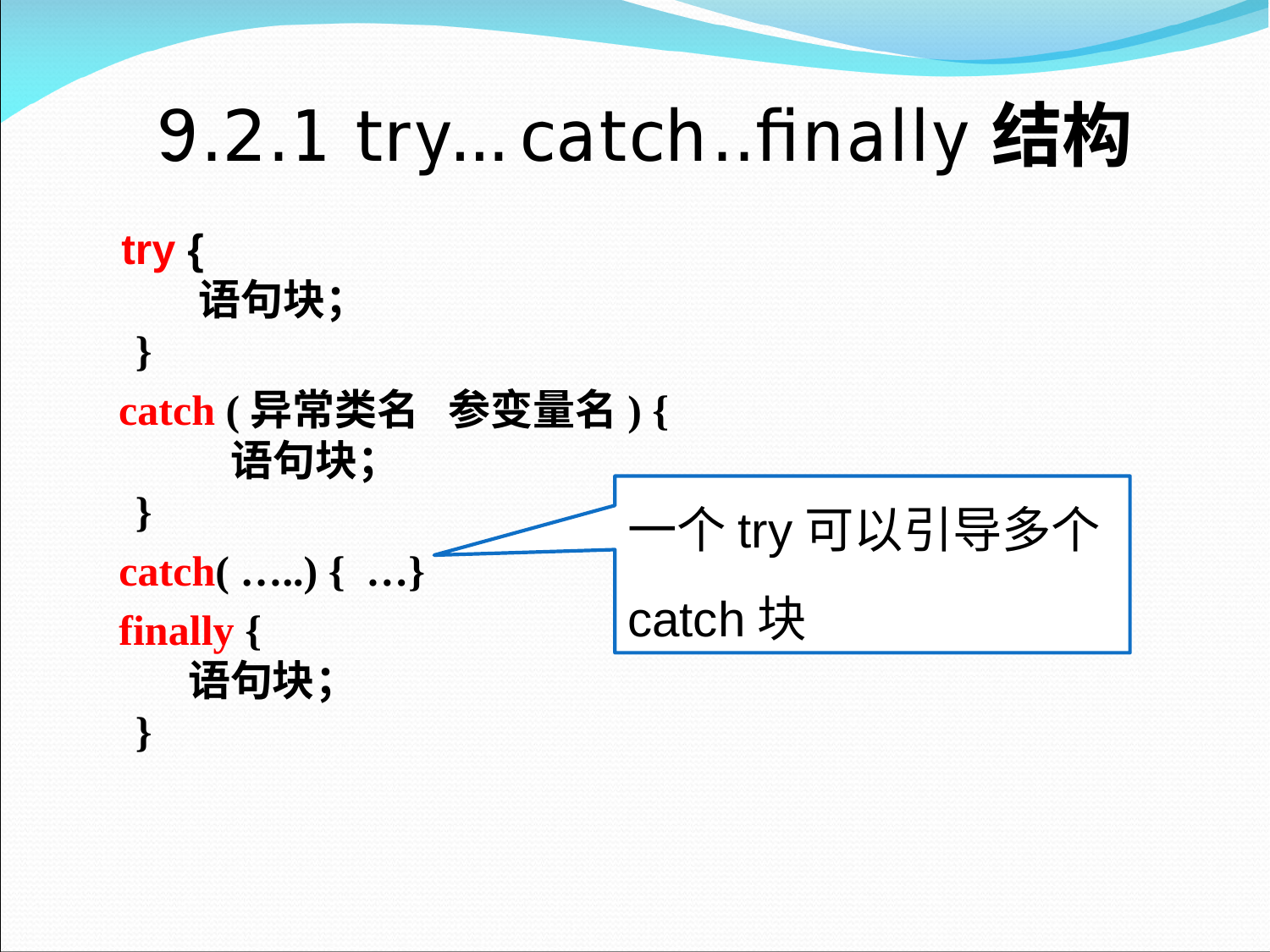

9.2.1 try…catch..finally结构
  try {
     语句块；
}
  catch (异常类名   参变量名) {
        语句块；
}
  catch( …..) {  …}
  finally {
    语句块；
}
一个try可以引导多个catch块